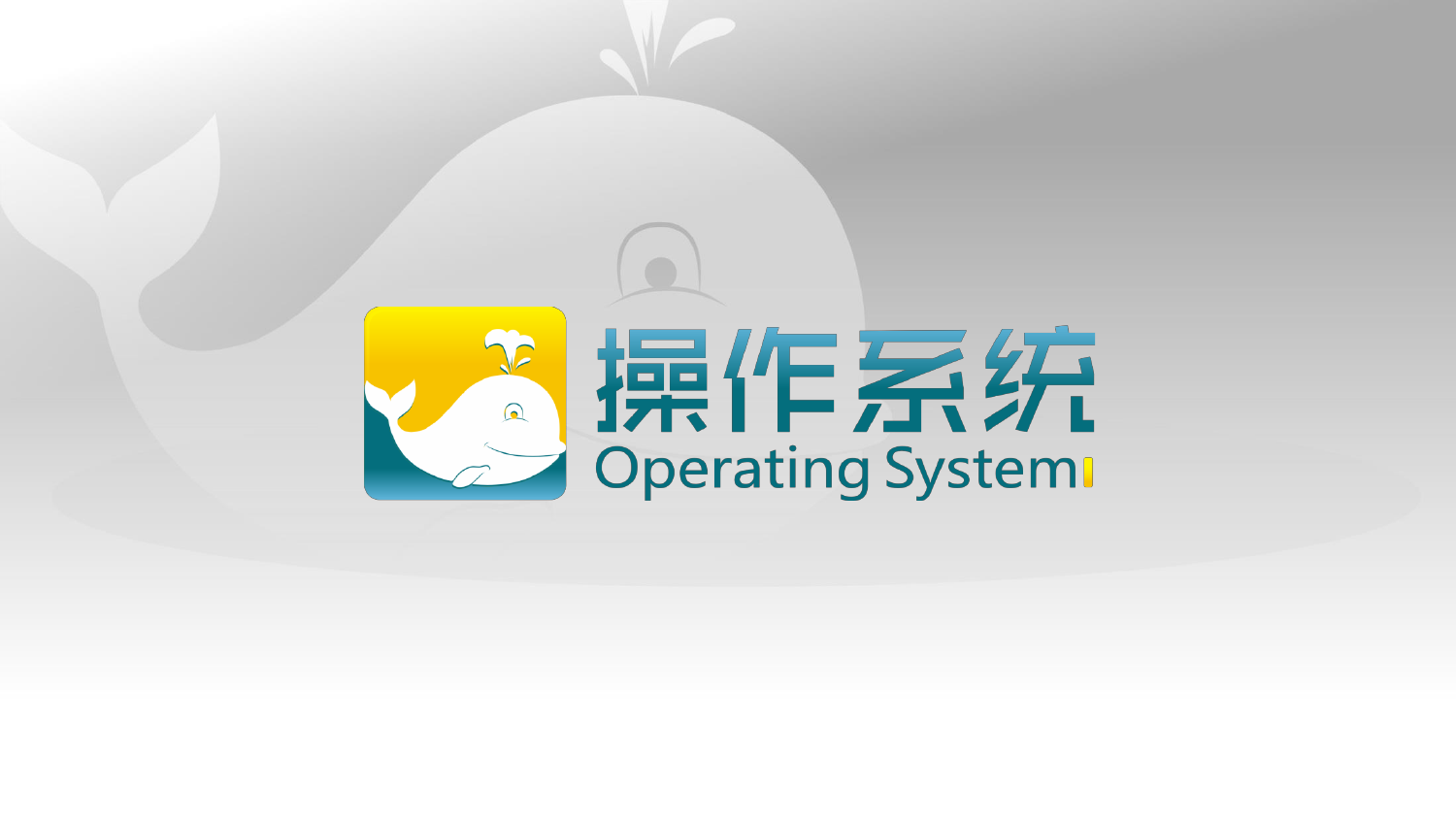

操 作 系 统 课 程 实 验
Lab1：bootloader启动ucore os